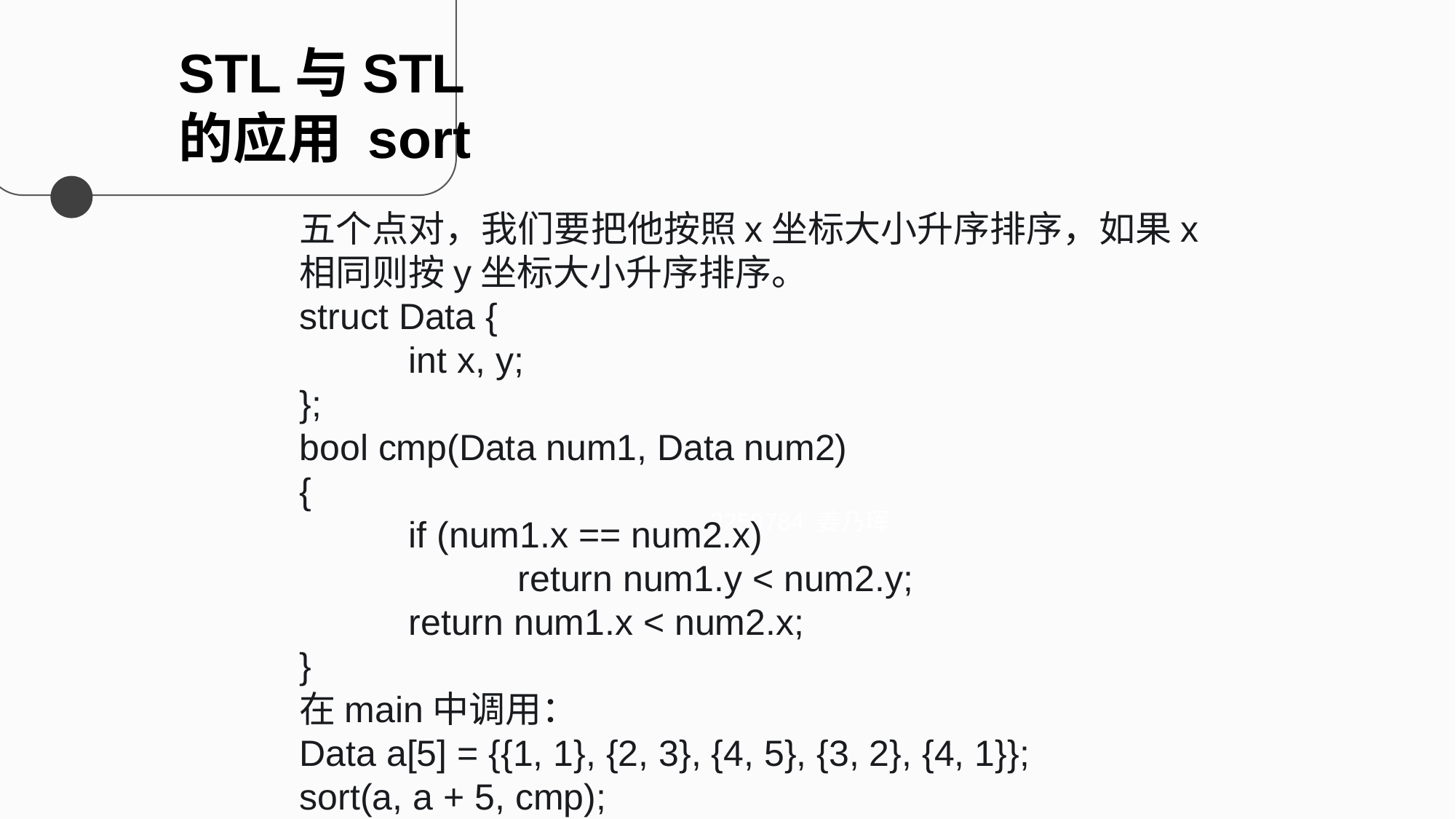

STL与STL
的应用 sort

五个点对，我们要把他按照x坐标大小升序排序，如果x相同则按y坐标大小升序排序。
struct Data {
	int x, y;
};
bool cmp(Data num1, Data num2)
{
	if (num1.x == num2.x)
		return num1.y < num2.y;
	return num1.x < num2.x;
}
在main中调用：
Data a[5] = {{1, 1}, {2, 3}, {4, 5}, {3, 2}, {4, 1}};
sort(a, a + 5, cmp);

2250784 姜乃珲